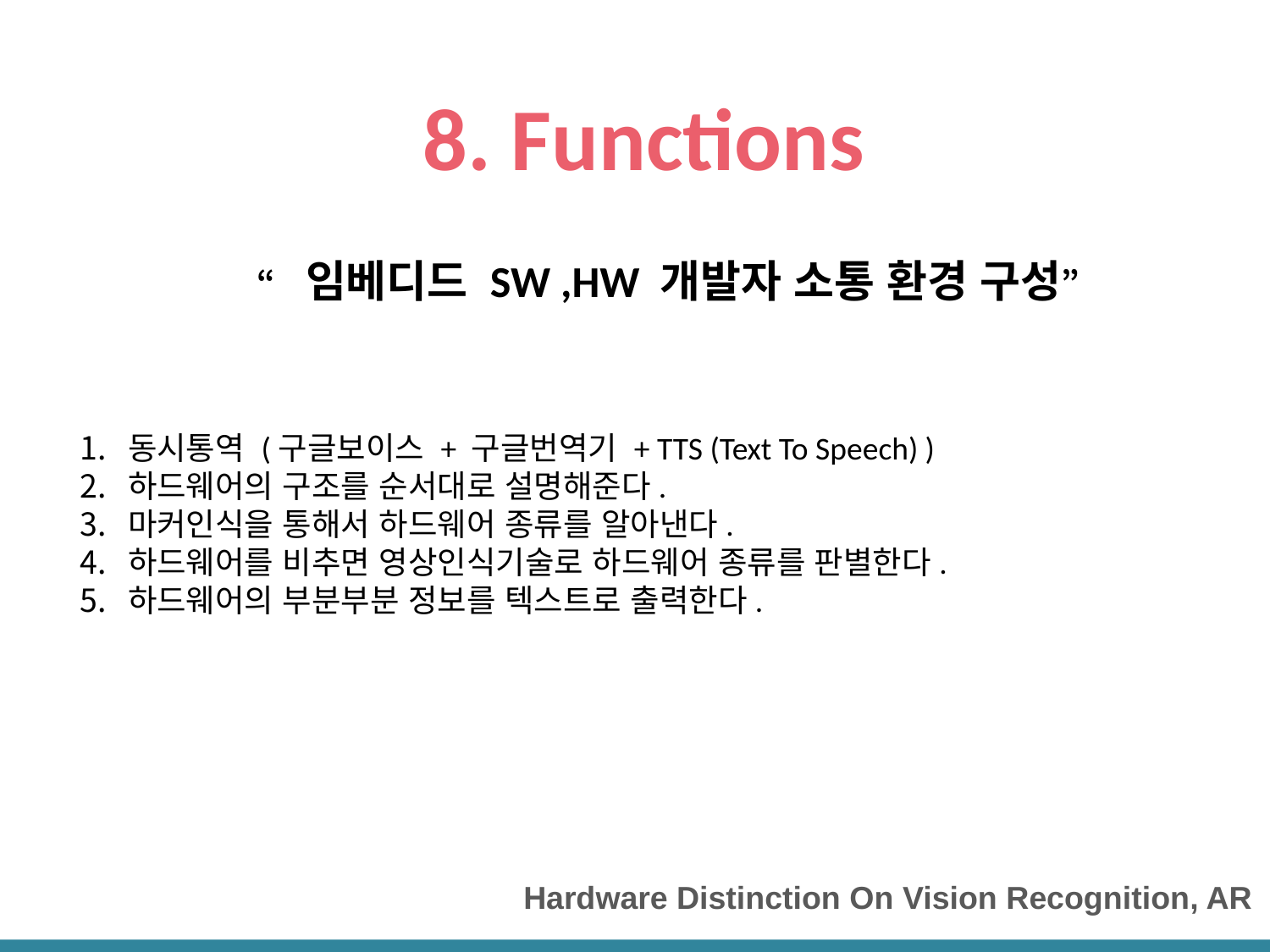

8. Functions
“ 임베디드 SW ,HW 개발자 소통 환경 구성”

동시통역 (구글보이스 + 구글번역기 + TTS (Text To Speech) )
하드웨어의 구조를 순서대로 설명해준다.
마커인식을 통해서 하드웨어 종류를 알아낸다.
하드웨어를 비추면 영상인식기술로 하드웨어 종류를 판별한다.
하드웨어의 부분부분 정보를 텍스트로 출력한다.

          Hardware Distinction On Vision Recognition, AR